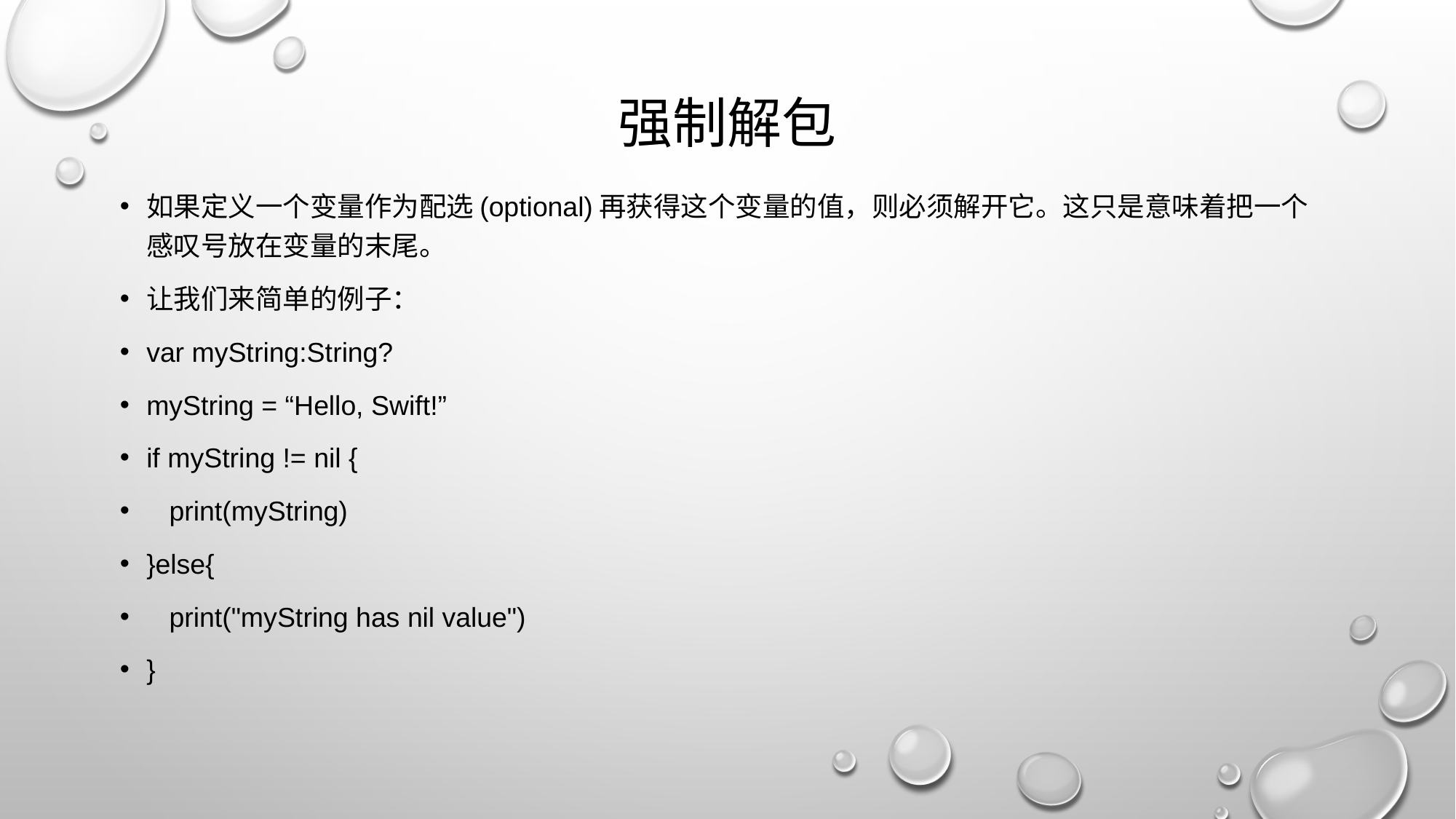

# 强制解包
如果定义一个变量作为配选(optional)再获得这个变量的值，则必须解开它。这只是意味着把一个感叹号放在变量的末尾。
让我们来简单的例子：
var myString:String?
myString = “Hello, Swift!”
if myString != nil {
   print(myString)
}else{
   print("myString has nil value")
}